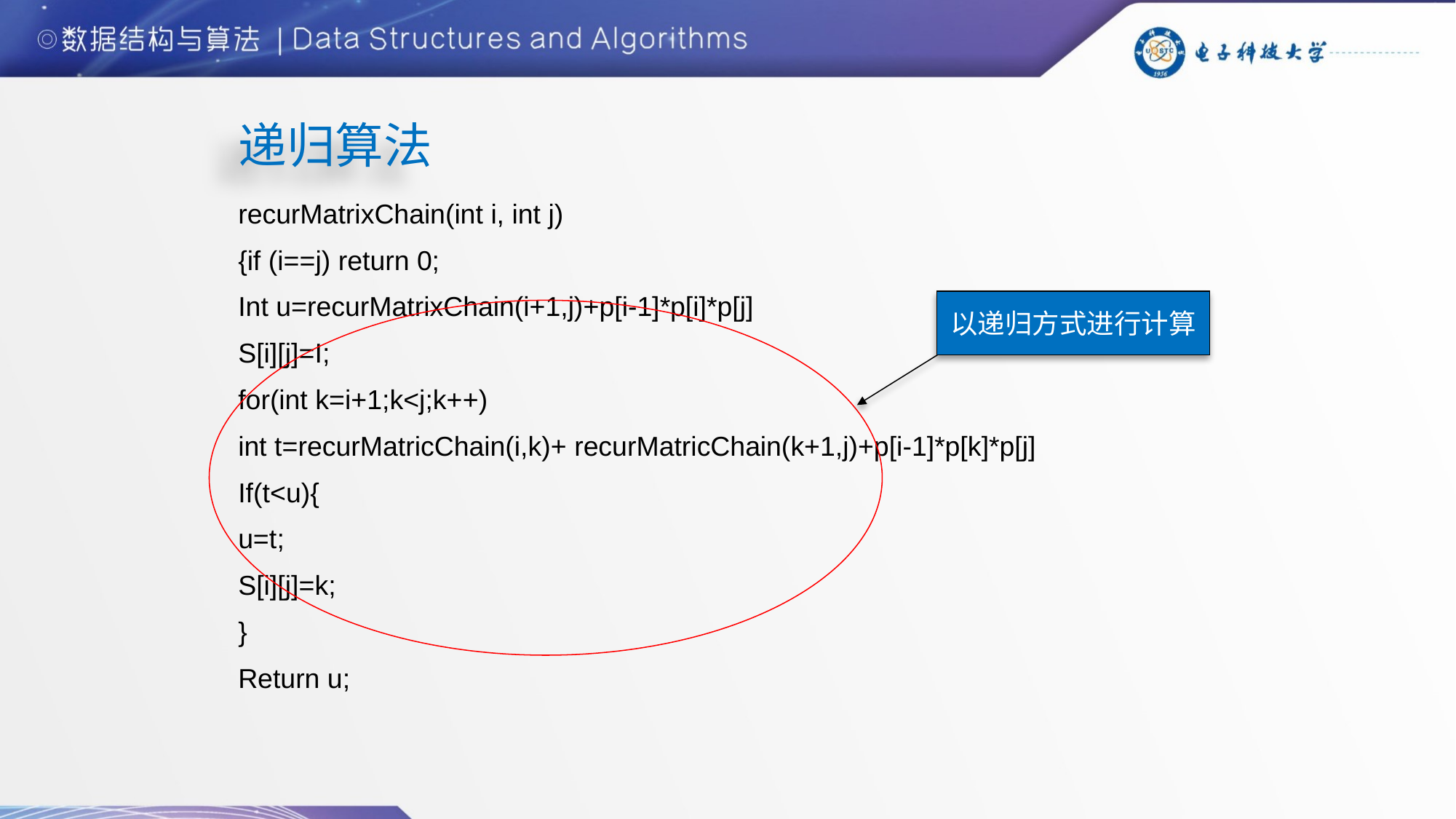

递归算法
recurMatrixChain(int i, int j)
{if (i==j) return 0;
Int u=recurMatrixChain(i+1,j)+p[i-1]*p[i]*p[j]
S[i][j]=I;
for(int k=i+1;k<j;k++)
int t=recurMatricChain(i,k)+ recurMatricChain(k+1,j)+p[i-1]*p[k]*p[j]
If(t<u){
u=t;
S[i][j]=k;
}
Return u;

以递归方式进行计算